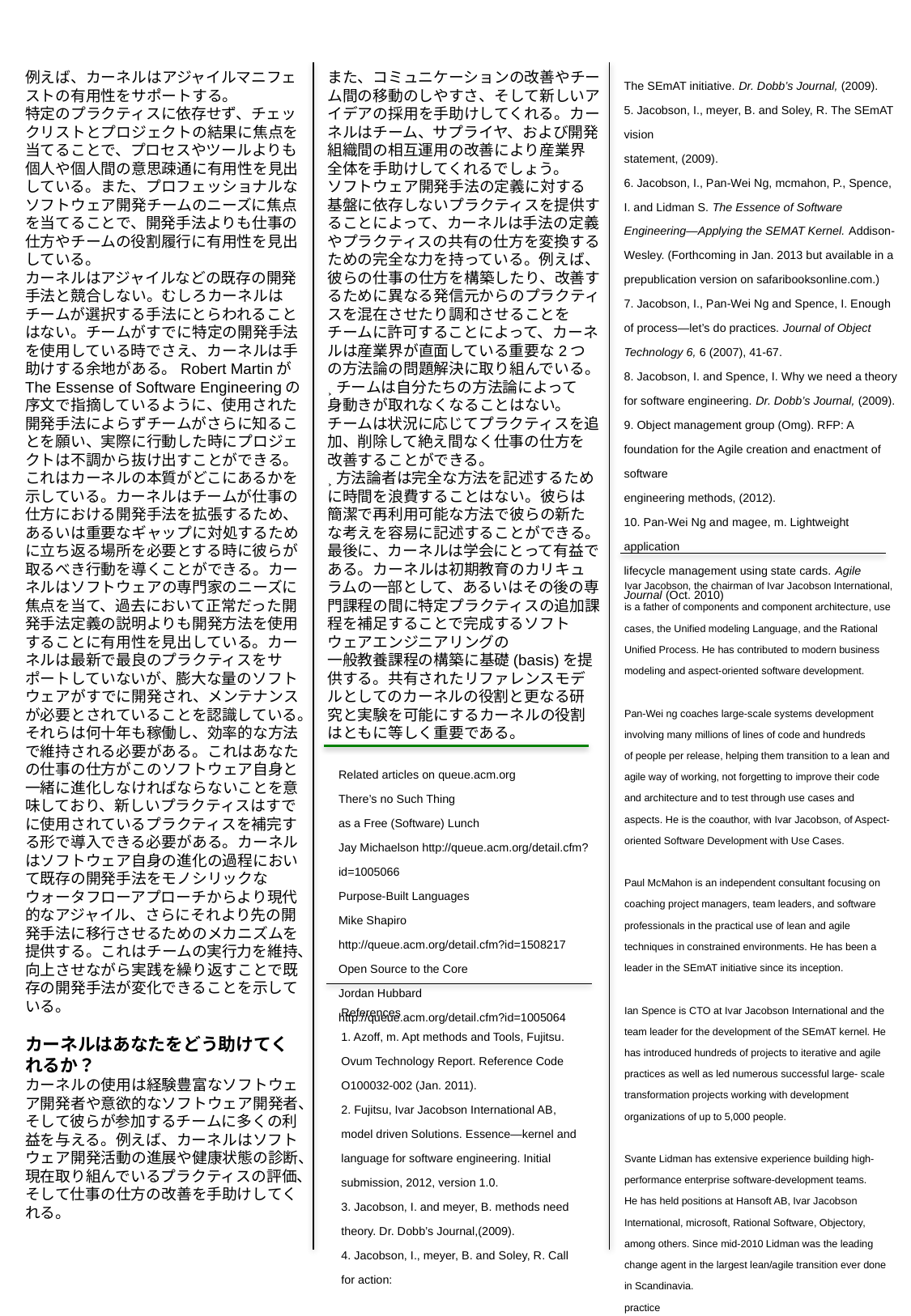

例えば、カーネルはアジャイルマニフェストの有用性をサポートする。
特定のプラクティスに依存せず、チェックリストとプロジェクトの結果に焦点を当てることで、プロセスやツールよりも個人や個人間の意思疎通に有用性を見出している。また、プロフェッショナルなソフトウェア開発チームのニーズに焦点を当てることで、開発手法よりも仕事の仕方やチームの役割履行に有用性を見出している。
カーネルはアジャイルなどの既存の開発手法と競合しない。むしろカーネルはチームが選択する手法にとらわれることはない。チームがすでに特定の開発手法を使用している時でさえ、カーネルは手助けする余地がある。Robert MartinがThe Essense of Software Engineeringの序文で指摘しているように、使用された開発手法によらずチームがさらに知ることを願い、実際に行動した時にプロジェクトは不調から抜け出すことができる。これはカーネルの本質がどこにあるかを示している。カーネルはチームが仕事の仕方における開発手法を拡張するため、あるいは重要なギャップに対処するために立ち返る場所を必要とする時に彼らが取るべき行動を導くことができる。カーネルはソフトウェアの専門家のニーズに焦点を当て、過去において正常だった開発手法定義の説明よりも開発方法を使用することに有用性を見出している。カーネルは最新で最良のプラクティスをサポートしていないが、膨大な量のソフトウェアがすでに開発され、メンテナンスが必要とされていることを認識している。それらは何十年も稼働し、効率的な方法で維持される必要がある。これはあなたの仕事の仕方がこのソフトウェア自身と一緒に進化しなければならないことを意味しており、新しいプラクティスはすでに使用されているプラクティスを補完する形で導入できる必要がある。カーネルはソフトウェア自身の進化の過程において既存の開発手法をモノシリックなウォータフローアプローチからより現代的なアジャイル、さらにそれより先の開発手法に移行させるためのメカニズムを提供する。これはチームの実行力を維持、向上させながら実践を繰り返すことで既存の開発手法が変化できることを示している。

カーネルはあなたをどう助けてくれるか？
カーネルの使用は経験豊富なソフトウェア開発者や意欲的なソフトウェア開発者、そして彼らが参加するチームに多くの利益を与える。例えば、カーネルはソフトウェア開発活動の進展や健康状態の診断、現在取り組んでいるプラクティスの評価、そして仕事の仕方の改善を手助けしてくれる。
また、コミュニケーションの改善やチーム間の移動のしやすさ、そして新しいアイデアの採用を手助けしてくれる。カーネルはチーム、サプライヤ、および開発組織間の相互運用の改善により産業界全体を手助けしてくれるでしょう。
ソフトウェア開発手法の定義に対する基盤に依存しないプラクティスを提供することによって、カーネルは手法の定義やプラクティスの共有の仕方を変換するための完全な力を持っている。例えば、彼らの仕事の仕方を構築したり、改善するために異なる発信元からのプラクティスを混在させたり調和させることをチームに許可することによって、カーネルは産業界が直面している重要な2つの方法論の問題解決に取り組んでいる。
˲チームは自分たちの方法論によって
身動きが取れなくなることはない。チームは状況に応じてプラクティスを追加、削除して絶え間なく仕事の仕方を改善することができる。
˲方法論者は完全な方法を記述するために時間を浪費することはない。彼らは簡潔で再利用可能な方法で彼らの新たな考えを容易に記述することができる。
最後に、カーネルは学会にとって有益である。カーネルは初期教育のカリキュラムの一部として、あるいはその後の専門課程の間に特定プラクティスの追加課程を補足することで完成するソフトウェアエンジニアリングの
一般教養課程の構築に基礎(basis)を提供する。共有されたリファレンスモデルとしてのカーネルの役割と更なる研究と実験を可能にするカーネルの役割はともに等しく重要である。

The SEmAT initiative. Dr. Dobb’s Journal, (2009).
5. Jacobson, I., meyer, B. and Soley, R. The SEmAT vision
statement, (2009).
6. Jacobson, I., Pan-Wei Ng, mcmahon, P., Spence,
I. and Lidman S. The Essence of Software Engineering—Applying the SEMAT Kernel. Addison- Wesley. (Forthcoming in Jan. 2013 but available in a prepublication version on safaribooksonline.com.)
7. Jacobson, I., Pan-Wei Ng and Spence, I. Enough of process—let’s do practices. Journal of Object Technology 6, 6 (2007), 41-67.
8. Jacobson, I. and Spence, I. Why we need a theory for software engineering. Dr. Dobb’s Journal, (2009).
9. Object management group (Omg). RFP: A foundation for the Agile creation and enactment of software
engineering methods, (2012).
10. Pan-Wei Ng and magee, m. Lightweight application
lifecycle management using state cards. Agile Journal (Oct. 2010)

Ivar Jacobson, the chairman of Ivar Jacobson International, is a father of components and component architecture, use cases, the Unified modeling Language, and the Rational Unified Process. He has contributed to modern business modeling and aspect-oriented software development.
Pan-Wei ng coaches large-scale systems development involving many millions of lines of code and hundreds
of people per release, helping them transition to a lean and agile way of working, not forgetting to improve their code and architecture and to test through use cases and aspects. He is the coauthor, with Ivar Jacobson, of Aspect- oriented Software Development with Use Cases.

Paul McMahon is an independent consultant focusing on coaching project managers, team leaders, and software professionals in the practical use of lean and agile techniques in constrained environments. He has been a leader in the SEmAT initiative since its inception.

Ian Spence is CTO at Ivar Jacobson International and the team leader for the development of the SEmAT kernel. He has introduced hundreds of projects to iterative and agile practices as well as led numerous successful large- scale transformation projects working with development organizations of up to 5,000 people.

Svante Lidman has extensive experience building high- performance enterprise software-development teams.
He has held positions at Hansoft AB, Ivar Jacobson International, microsoft, Rational Software, Objectory, among others. Since mid-2010 Lidman was the leading change agent in the largest lean/agile transition ever done in Scandinavia.
practice
￼￼
Related articles on queue.acm.org
There’s no Such Thing
as a Free (Software) Lunch
Jay Michaelson http://queue.acm.org/detail.cfm?id=1005066
Purpose-Built Languages
Mike Shapiro
http://queue.acm.org/detail.cfm?id=1508217
Open Source to the Core
Jordan Hubbard
http://queue.acm.org/detail.cfm?id=1005064
References
1. Azoff, m. Apt methods and Tools, Fujitsu. Ovum Technology Report. Reference Code O100032-002 (Jan. 2011).
2. Fujitsu, Ivar Jacobson International AB, model driven Solutions. Essence—kernel and language for software engineering. Initial submission, 2012, version 1.0.
3. Jacobson, I. and meyer, B. methods need theory. Dr. Dobb’s Journal,(2009).
4. Jacobson, I., meyer, B. and Soley, R. Call for action: